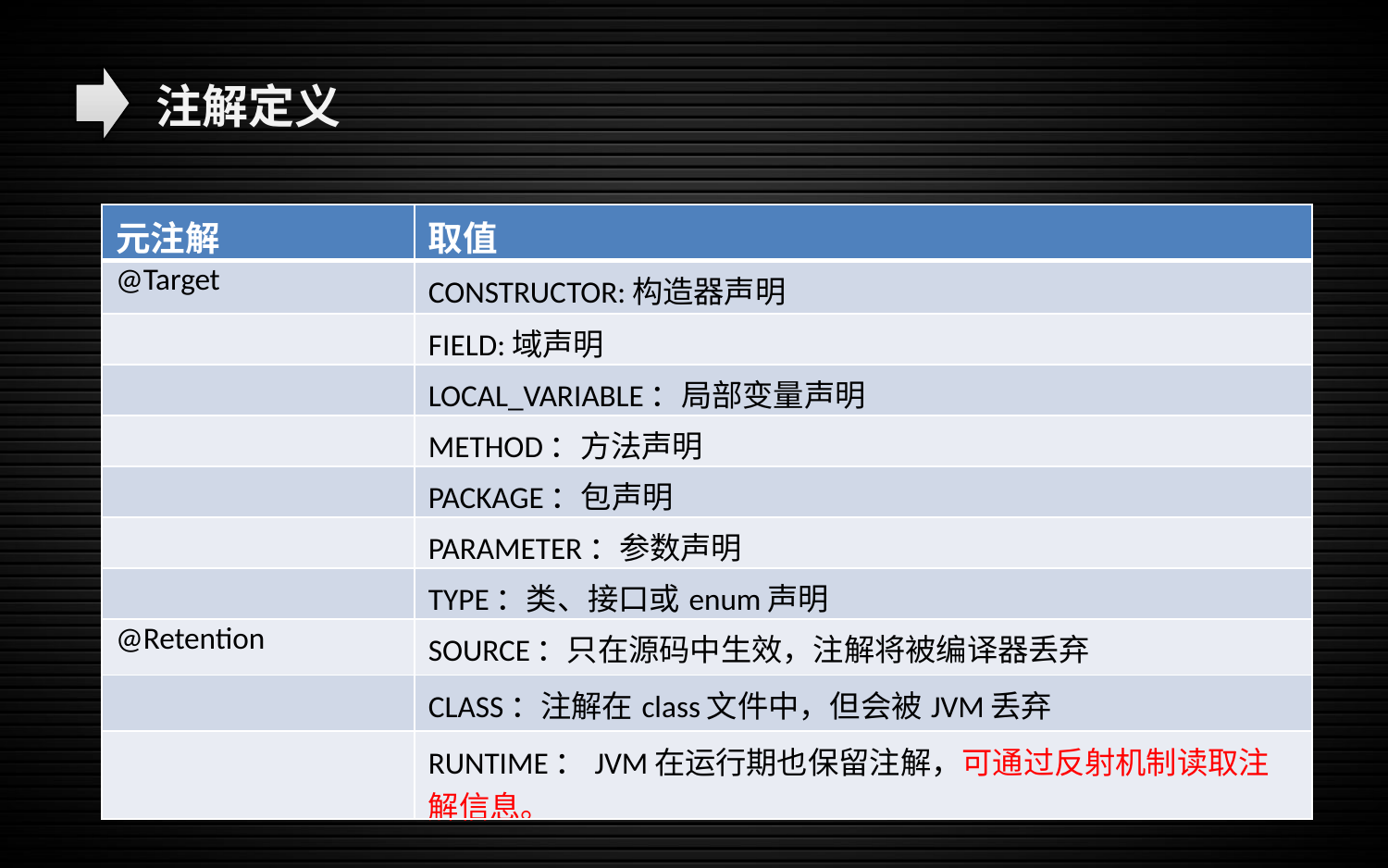

注解定义
| 元注解 | 取值 |
| --- | --- |
| @Target | CONSTRUCTOR:构造器声明 |
|  | FIELD:域声明 |
|  | LOCAL\_VARIABLE：局部变量声明 |
|  | METHOD：方法声明 |
|  | PACKAGE：包声明 |
|  | PARAMETER：参数声明 |
|  | TYPE：类、接口或enum声明 |
| @Retention | SOURCE：只在源码中生效，注解将被编译器丢弃 |
|  | CLASS：注解在class文件中，但会被JVM丢弃 |
|  | RUNTIME：JVM在运行期也保留注解，可通过反射机制读取注解信息。 |